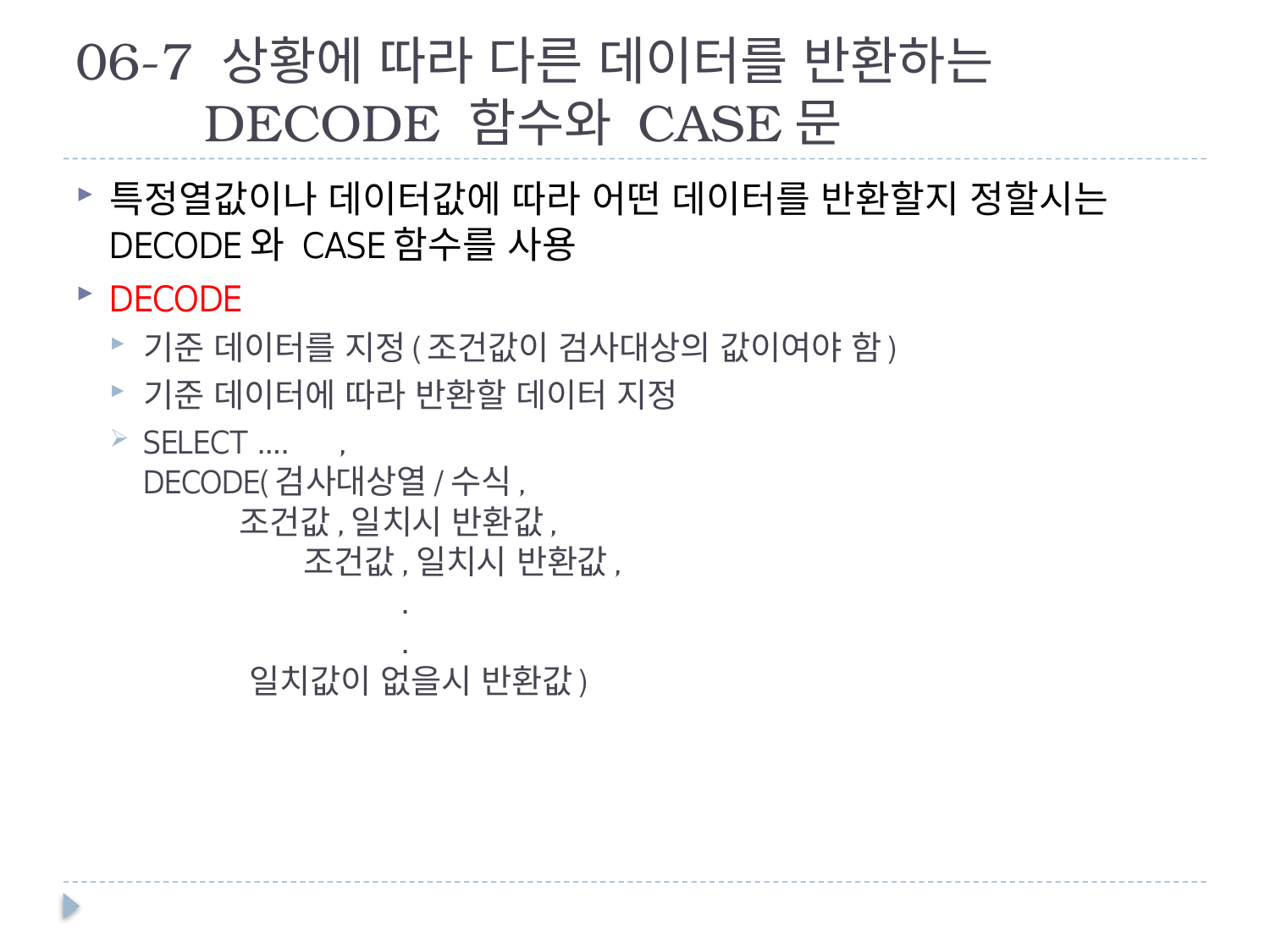

# 06-7 상황에 따라 다른 데이터를 반환하는 DECODE 함수와 CASE문
특정열값이나 데이터값에 따라 어떤 데이터를 반환할지 정할시는 DECODE와 CASE함수를 사용
DECODE
기준 데이터를 지정(조건값이 검사대상의 값이여야 함)
기준 데이터에 따라 반환할 데이터 지정
SELECT ….     ,
DECODE(검사대상열/수식,
         조건값,일치시 반환값,
 	     조건값,일치시 반환값,
                          .
                          .
          일치값이 없을시 반환값)